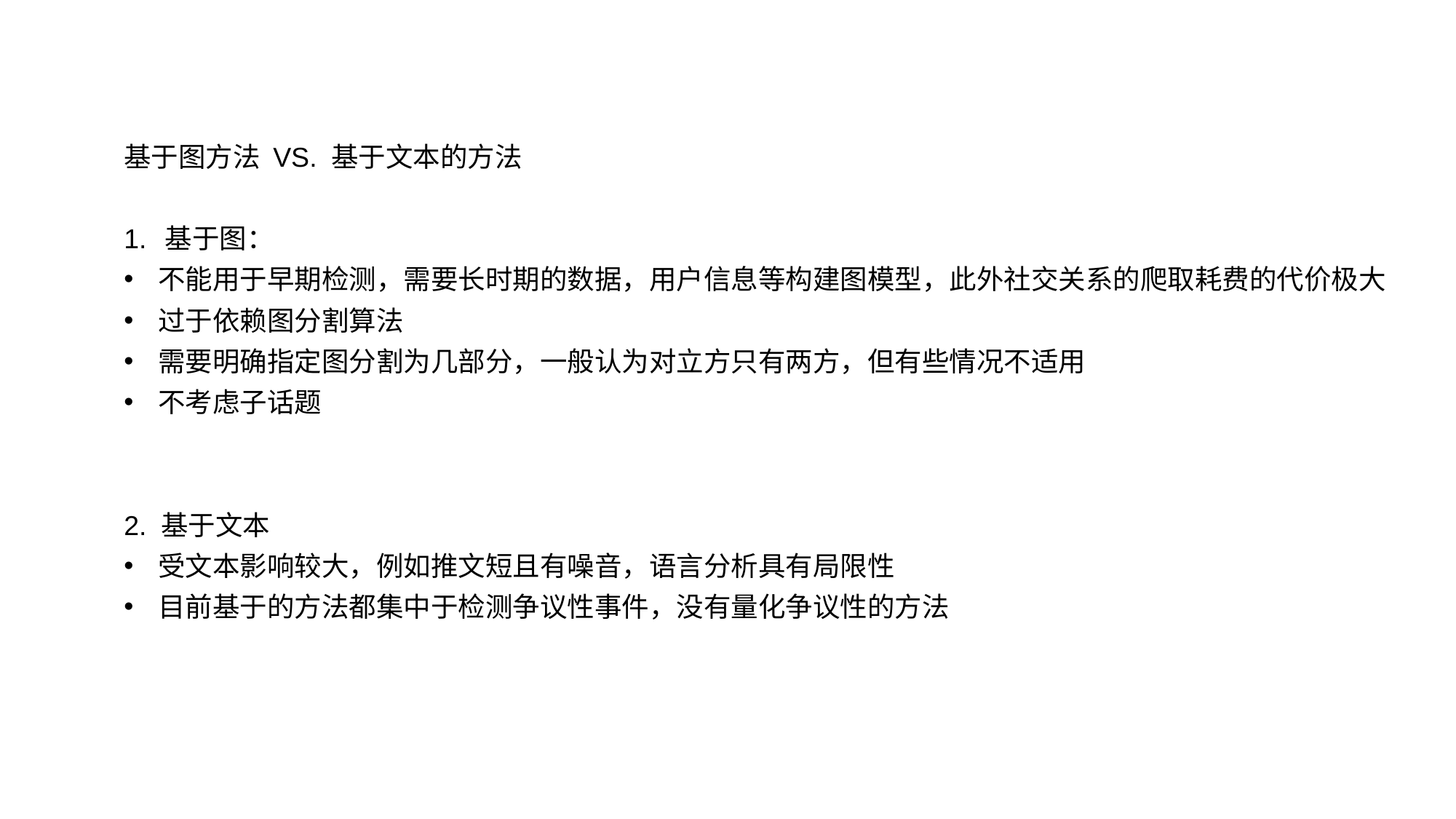

基于图方法 VS. 基于文本的方法

基于图：
不能用于早期检测，需要长时期的数据，用户信息等构建图模型，此外社交关系的爬取耗费的代价极大
过于依赖图分割算法
需要明确指定图分割为几部分，一般认为对立方只有两方，但有些情况不适用
不考虑子话题

2. 基于文本
受文本影响较大，例如推文短且有噪音，语言分析具有局限性
目前基于的方法都集中于检测争议性事件，没有量化争议性的方法